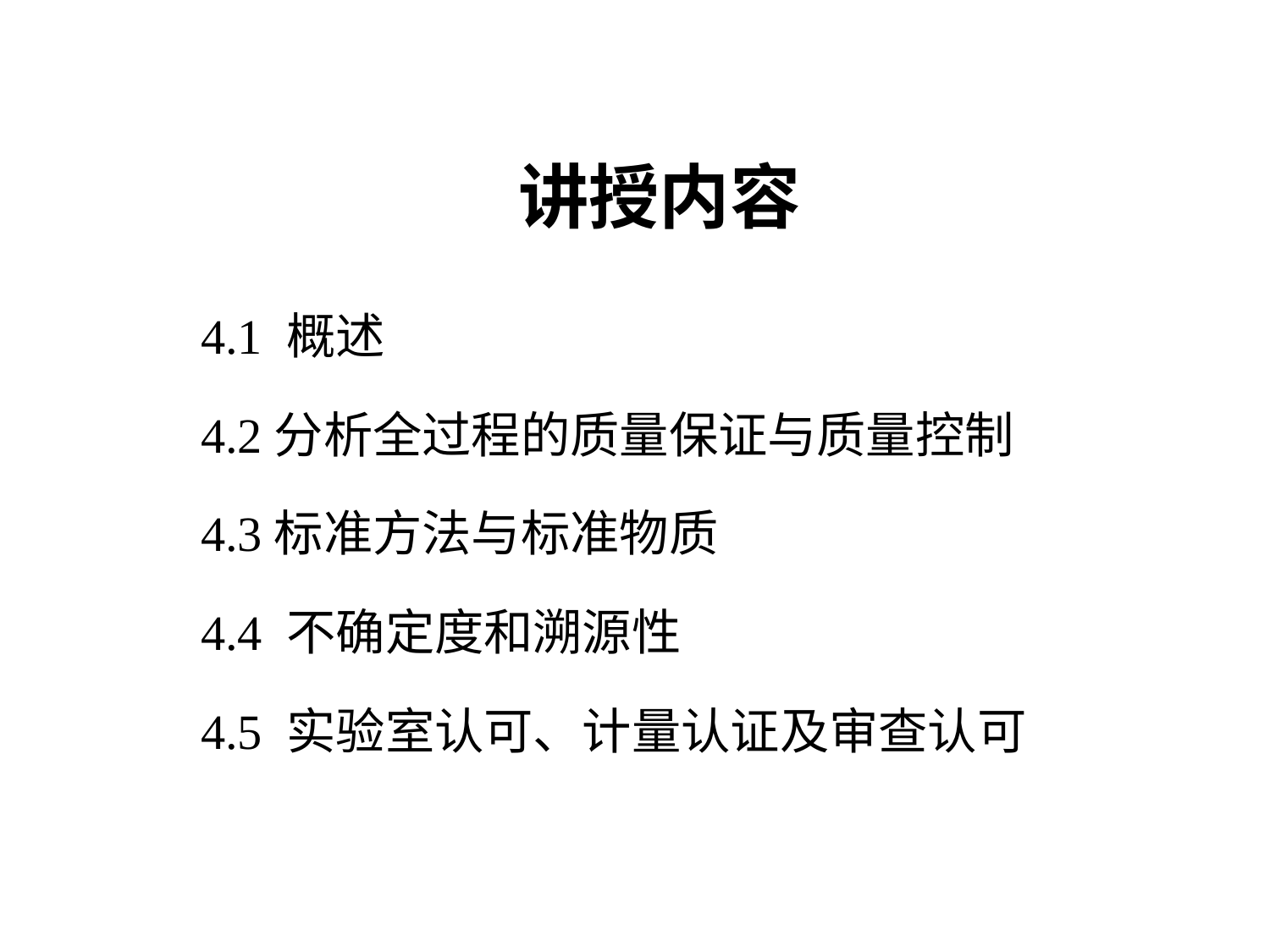

讲授内容
4.1 概述
4.2分析全过程的质量保证与质量控制
4.3标准方法与标准物质
4.4 不确定度和溯源性
4.5 实验室认可、计量认证及审查认可